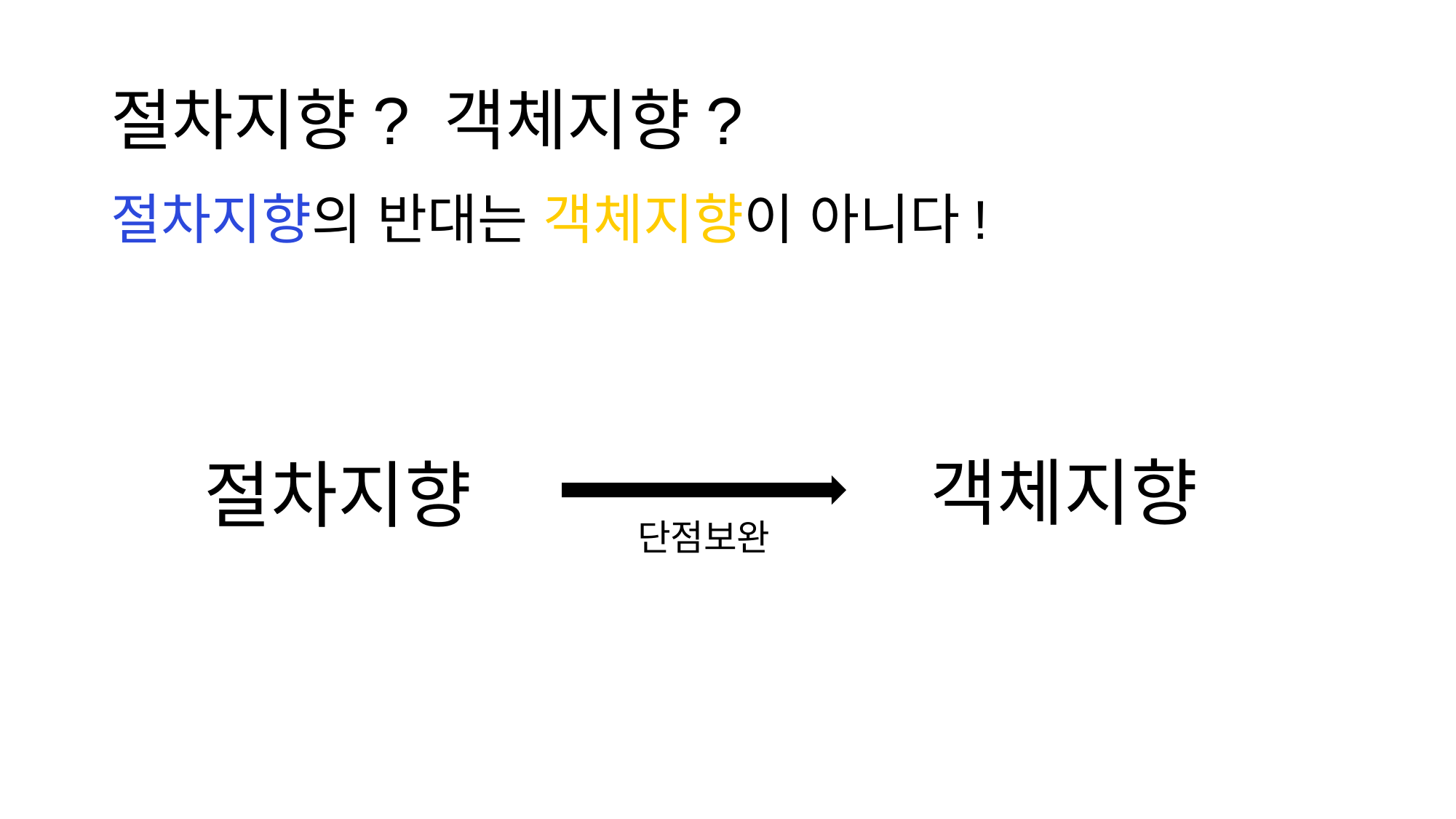

# 절차지향? 객체지향?
절차지향의 반대는 객체지향이 아니다!
객체지향
절차지향

단점보완